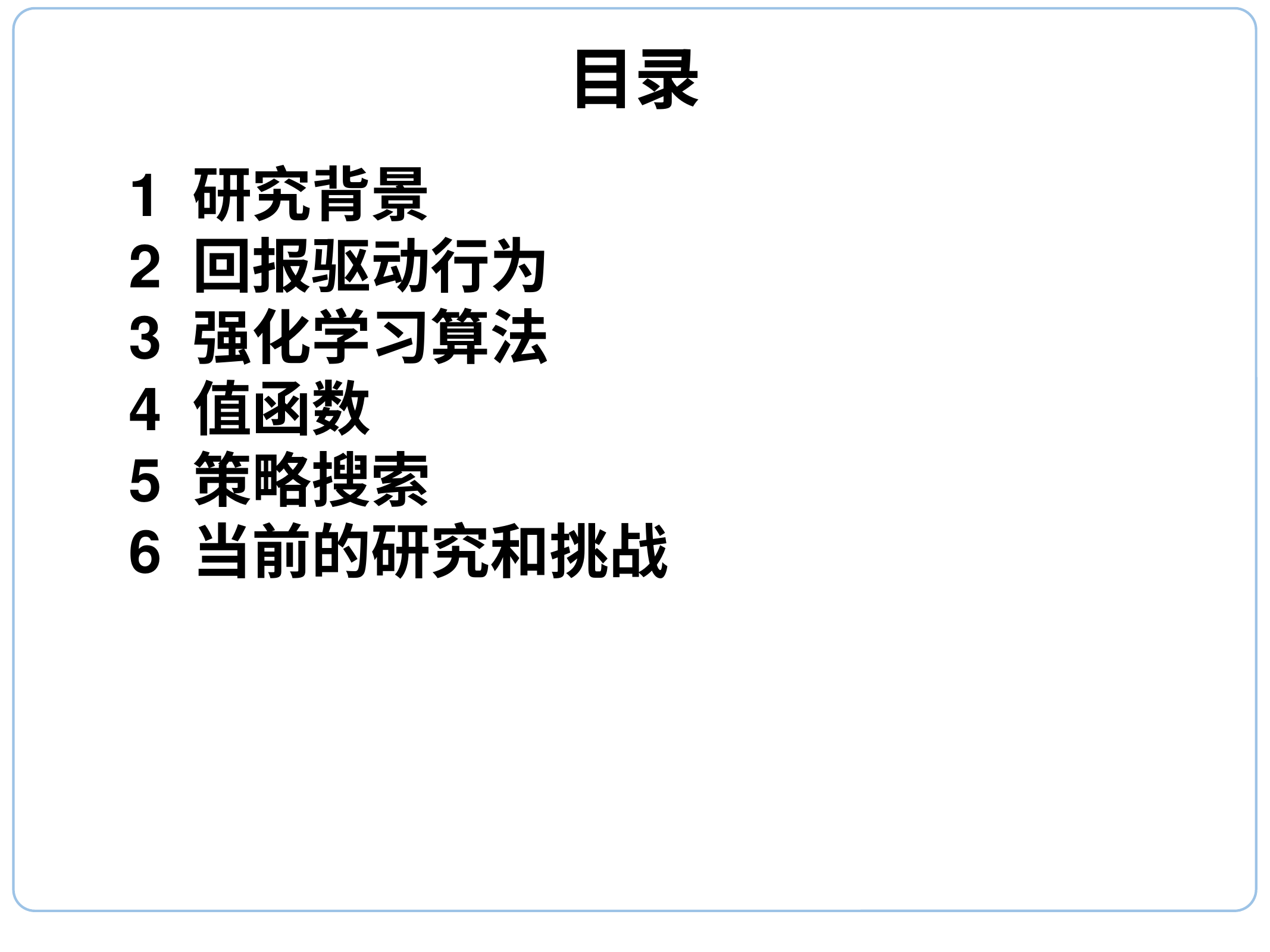

# 目录
1 研究背景
2 回报驱动行为
3 强化学习算法
4 值函数
5 策略搜索
6 当前的研究和挑战
2